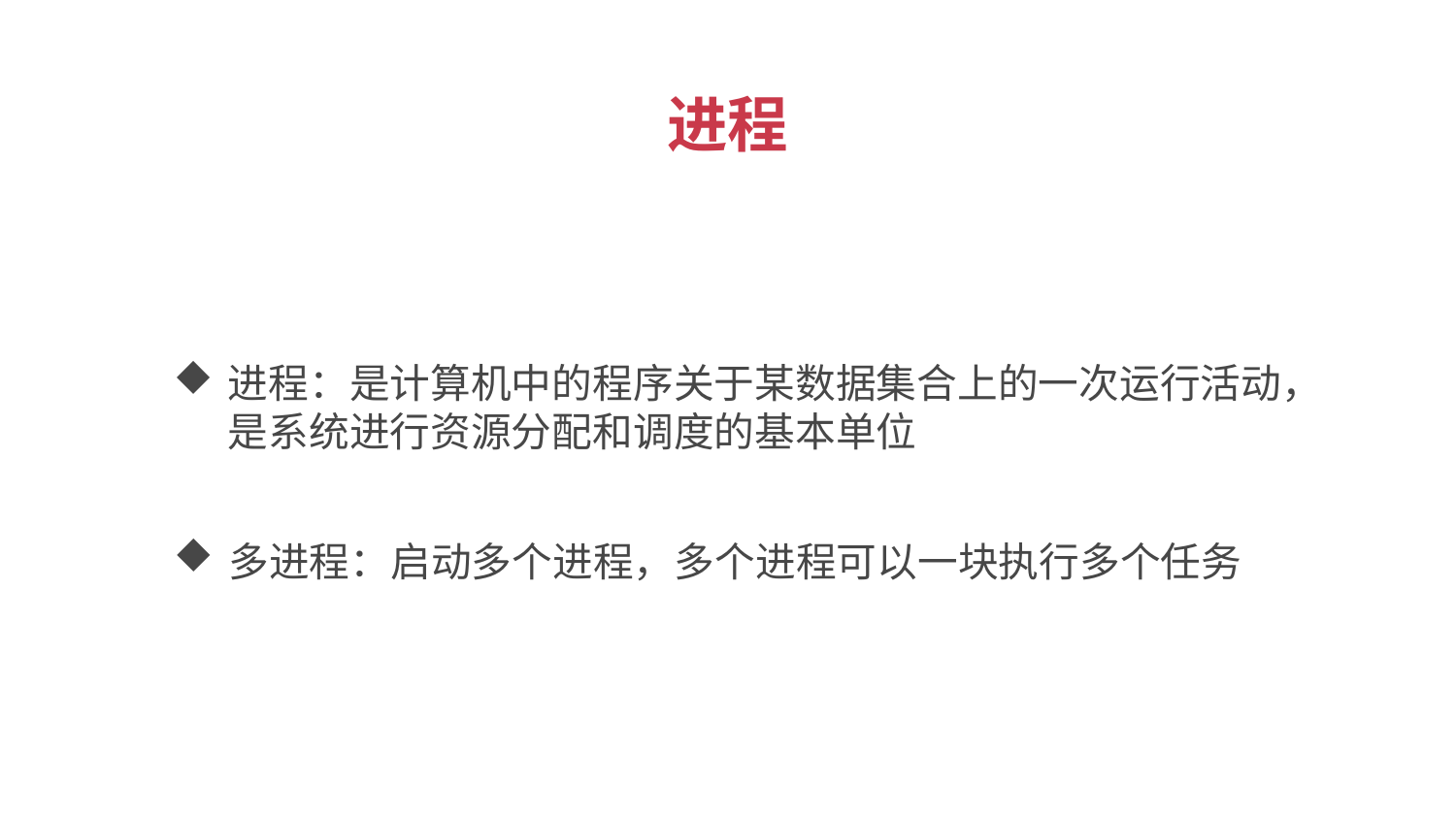

进程
进程：是计算机中的程序关于某数据集合上的一次运行活动，是系统进行资源分配和调度的基本单位
多进程：启动多个进程，多个进程可以一块执行多个任务